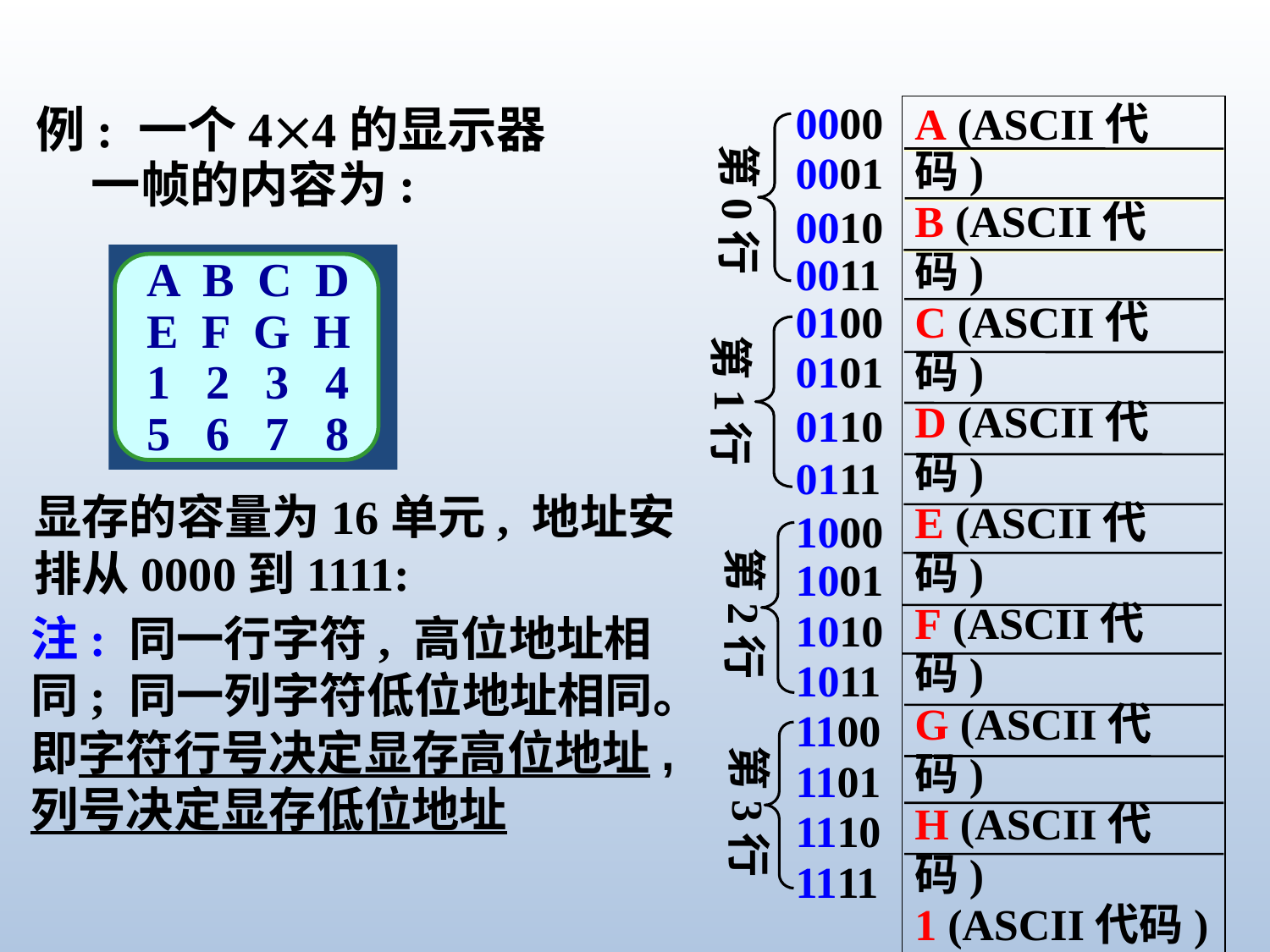

例: 一个4×4的显示器
0000
0001
0010
0011
0100
0101
0110
0111
1000
1001
1010
1011
1100
1101
1110
1111
A (ASCII代码)
B (ASCII代码)
C (ASCII代码)
D (ASCII代码)
E (ASCII代码)
F (ASCII代码)
G (ASCII代码)
H (ASCII代码)
1 (ASCII代码)
2 (ASCII代码)
3 (ASCII代码)
4 (ASCII代码)
5 (ASCII代码)
6 (ASCII代码)
7 (ASCII代码)
8 (ASCII代码)

第0行
一帧的内容为:

A  B  C  D
E  F  G  H
1   2   3   4
5   6   7   8

第1行
显存的容量为16单元, 地址安排从0000到1111:

第2行
注: 同一行字符, 高位地址相同; 同一列字符低位地址相同。即字符行号决定显存高位地址,列号决定显存低位地址

第3行